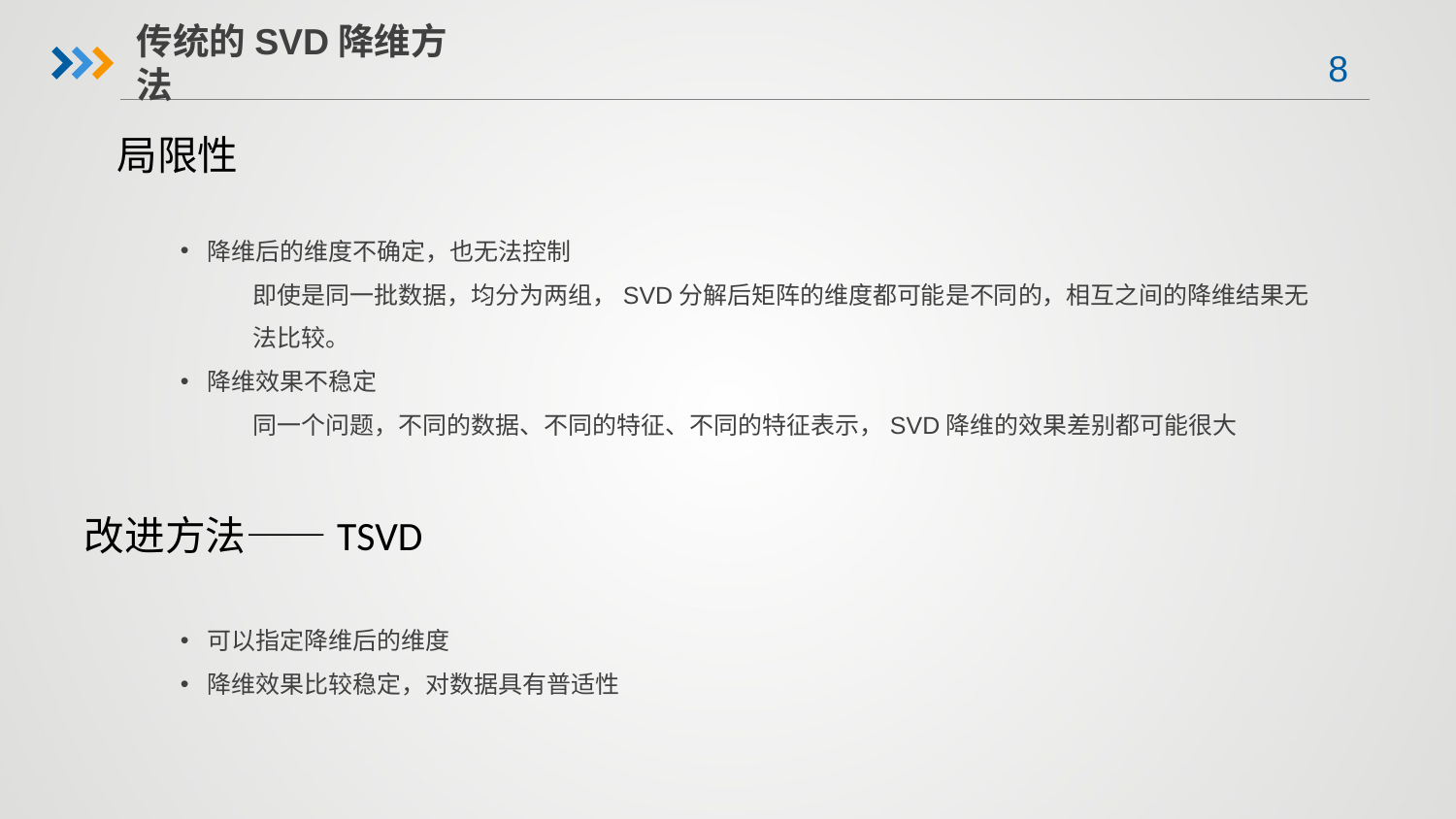

传统的SVD降维方法
局限性
降维后的维度不确定，也无法控制
即使是同一批数据，均分为两组，SVD分解后矩阵的维度都可能是不同的，相互之间的降维结果无法比较。
降维效果不稳定
同一个问题，不同的数据、不同的特征、不同的特征表示，SVD降维的效果差别都可能很大
改进方法——TSVD
可以指定降维后的维度
降维效果比较稳定，对数据具有普适性